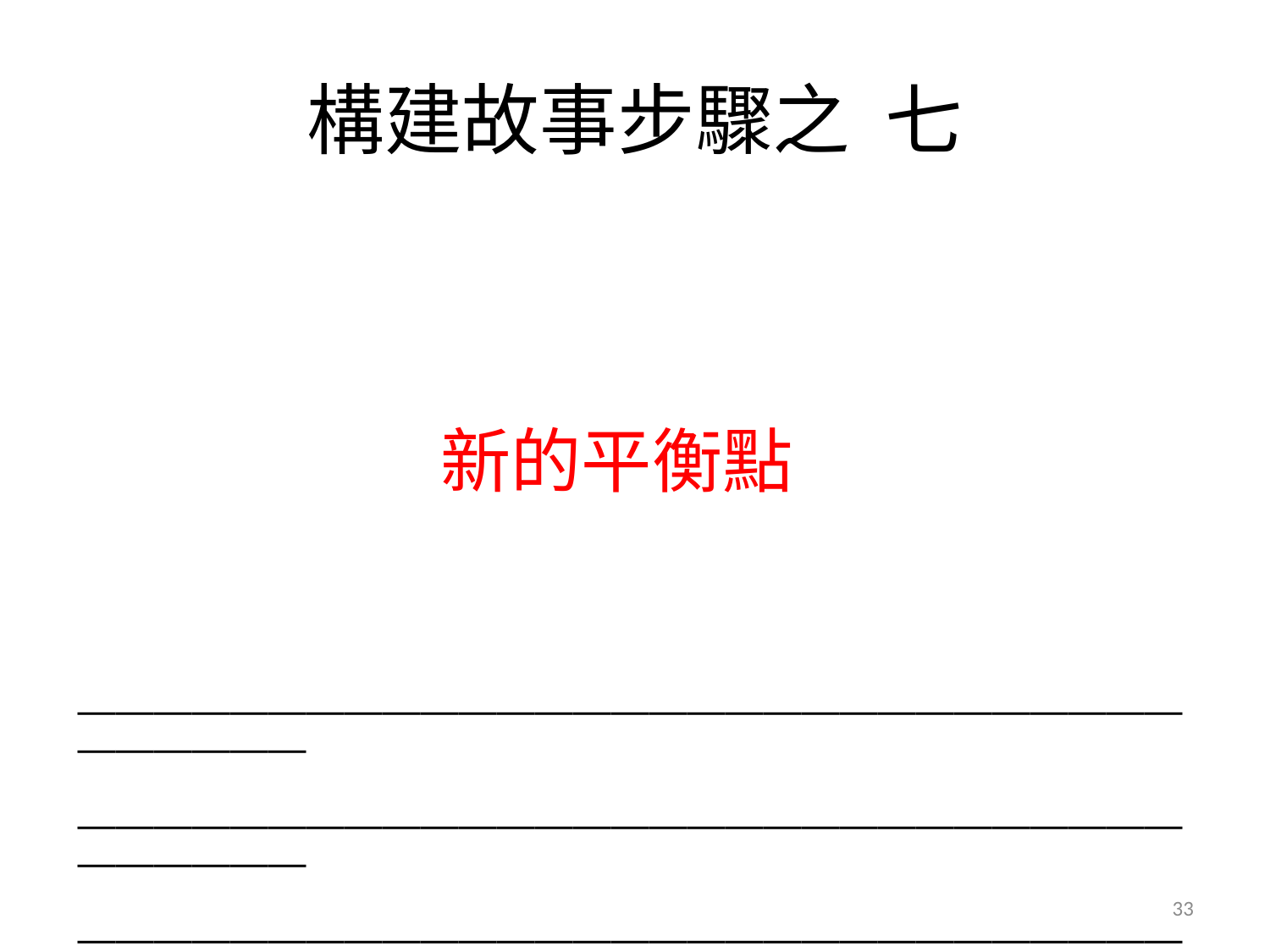

# 構建故事步驟之  七
新的平衡點

______________________________________________________________________

______________________________________________________________________

______________________________________________________________________
33